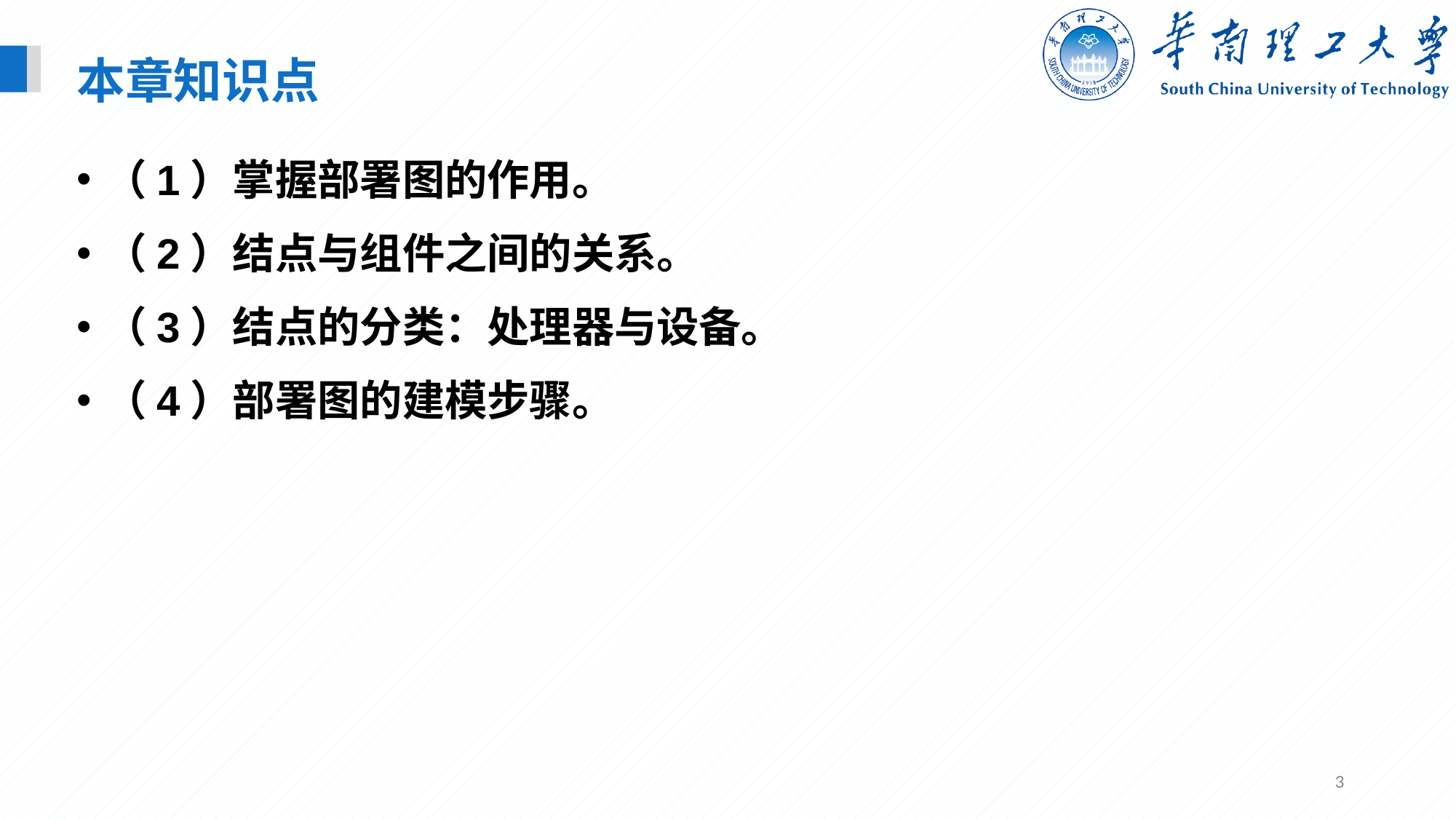

本章知识点
（1）掌握部署图的作用。
（2）结点与组件之间的关系。
（3）结点的分类：处理器与设备。
（4）部署图的建模步骤。
3